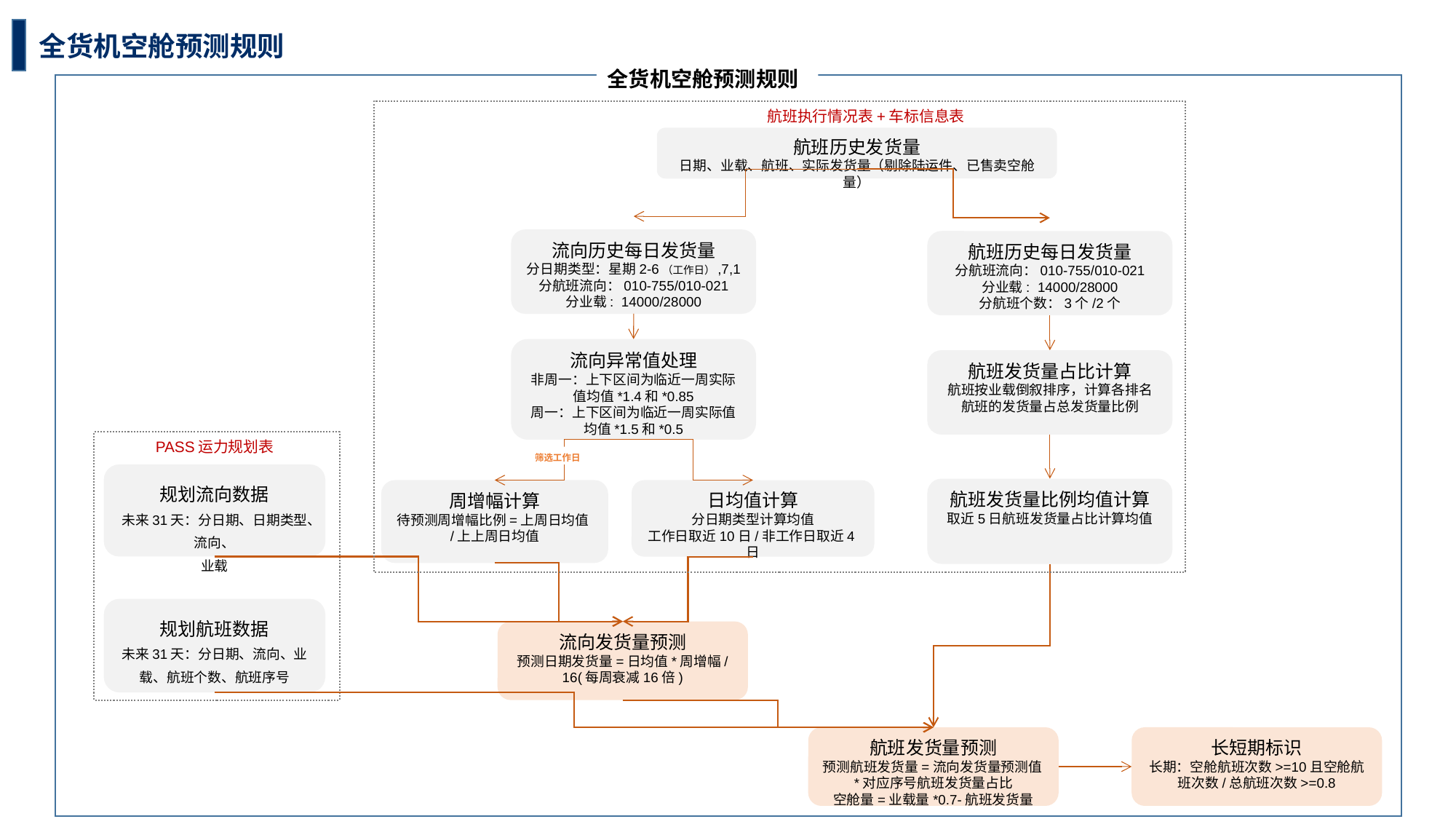

全货机空舱预测规则
全货机空舱预测规则

航班历史发货量
日期、业载、航班、实际发货量（剔除陆运件、已售卖空舱量）
流向历史每日发货量
分日期类型：星期2-6（工作日）,7,1
分航班流向：010-755/010-021
分业载:  14000/28000
航班历史每日发货量
分航班流向：010-755/010-021
分业载:  14000/28000
分航班个数：3个/2个
流向异常值处理
非周一：上下区间为临近一周实际值均值*1.4和*0.85
周一：上下区间为临近一周实际值均值*1.5和*0.5
航班发货量占比计算
航班按业载倒叙排序，计算各排名航班的发货量占总发货量比例

PASS运力规划表
筛选工作日
规划流向数据
未来31天：分日期、日期类型、流向、
业载
航班发货量比例均值计算
取近5日航班发货量占比计算均值

周增幅计算
待预测周增幅比例=上周日均值/上上周日均值
日均值计算
分日期类型计算均值
工作日取近10日/非工作日取近4日
规划航班数据
未来31天：分日期、流向、业载、航班个数、航班序号
流向发货量预测
预测日期发货量=日均值*周增幅/16(每周衰减16倍)
航班发货量预测
预测航班发货量=流向发货量预测值*对应序号航班发货量占比
空舱量=业载量*0.7-航班发货量

航班执行情况表+车标信息表
长短期标识
长期：空舱航班次数>=10且空舱航班次数/总航班次数>=0.8